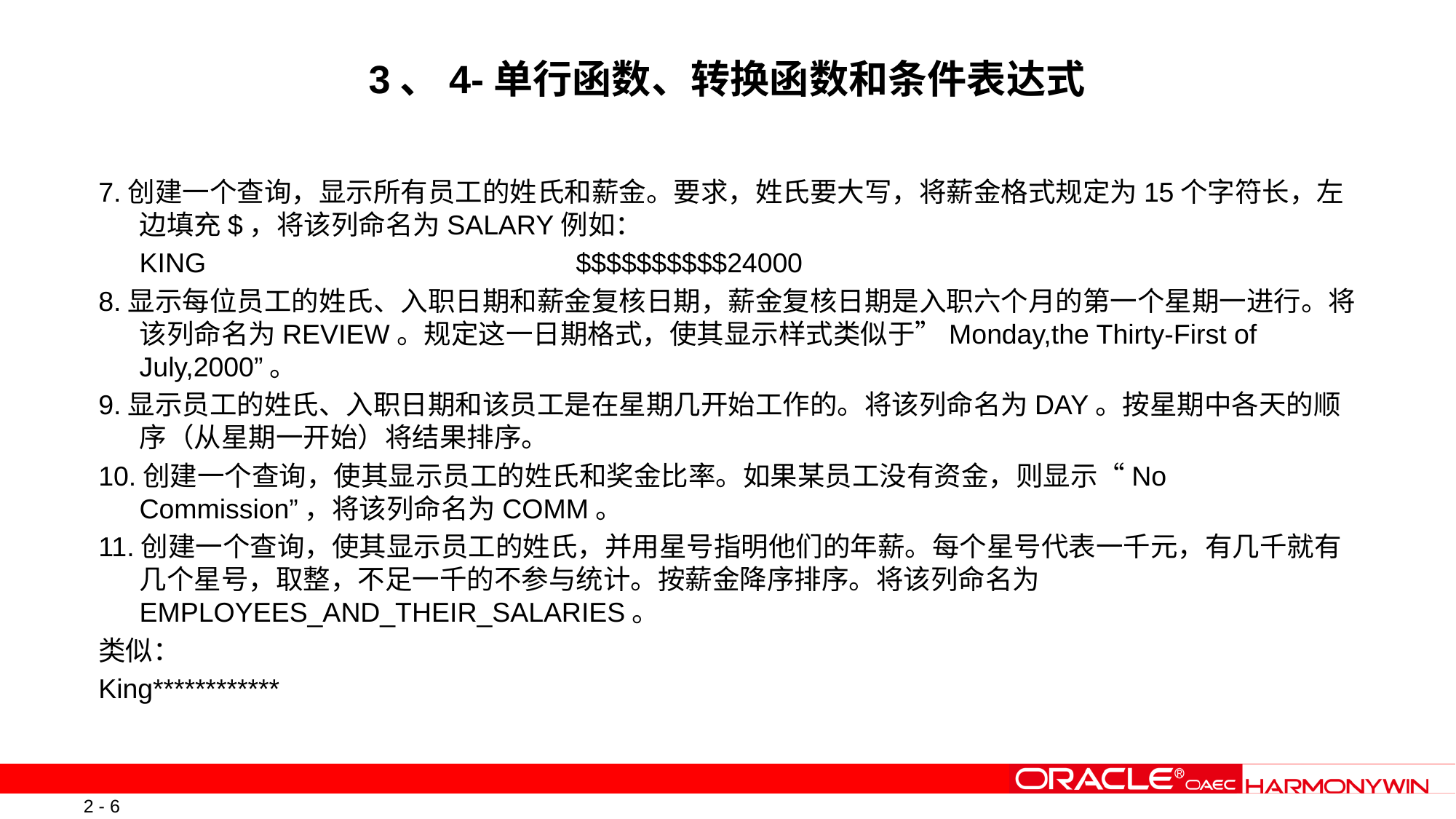

# 3、4-单行函数、转换函数和条件表达式
7.创建一个查询，显示所有员工的姓氏和薪金。要求，姓氏要大写，将薪金格式规定为15个字符长，左边填充$，将该列命名为SALARY例如：
	KING				$$$$$$$$$$24000
8.显示每位员工的姓氏、入职日期和薪金复核日期，薪金复核日期是入职六个月的第一个星期一进行。将该列命名为REVIEW。规定这一日期格式，使其显示样式类似于”Monday,the Thirty-First of July,2000”。
9.显示员工的姓氏、入职日期和该员工是在星期几开始工作的。将该列命名为DAY。按星期中各天的顺序（从星期一开始）将结果排序。
10.创建一个查询，使其显示员工的姓氏和奖金比率。如果某员工没有资金，则显示“No Commission”，将该列命名为COMM。
11.创建一个查询，使其显示员工的姓氏，并用星号指明他们的年薪。每个星号代表一千元，有几千就有几个星号，取整，不足一千的不参与统计。按薪金降序排序。将该列命名为EMPLOYEES_AND_THEIR_SALARIES。
类似：
King************